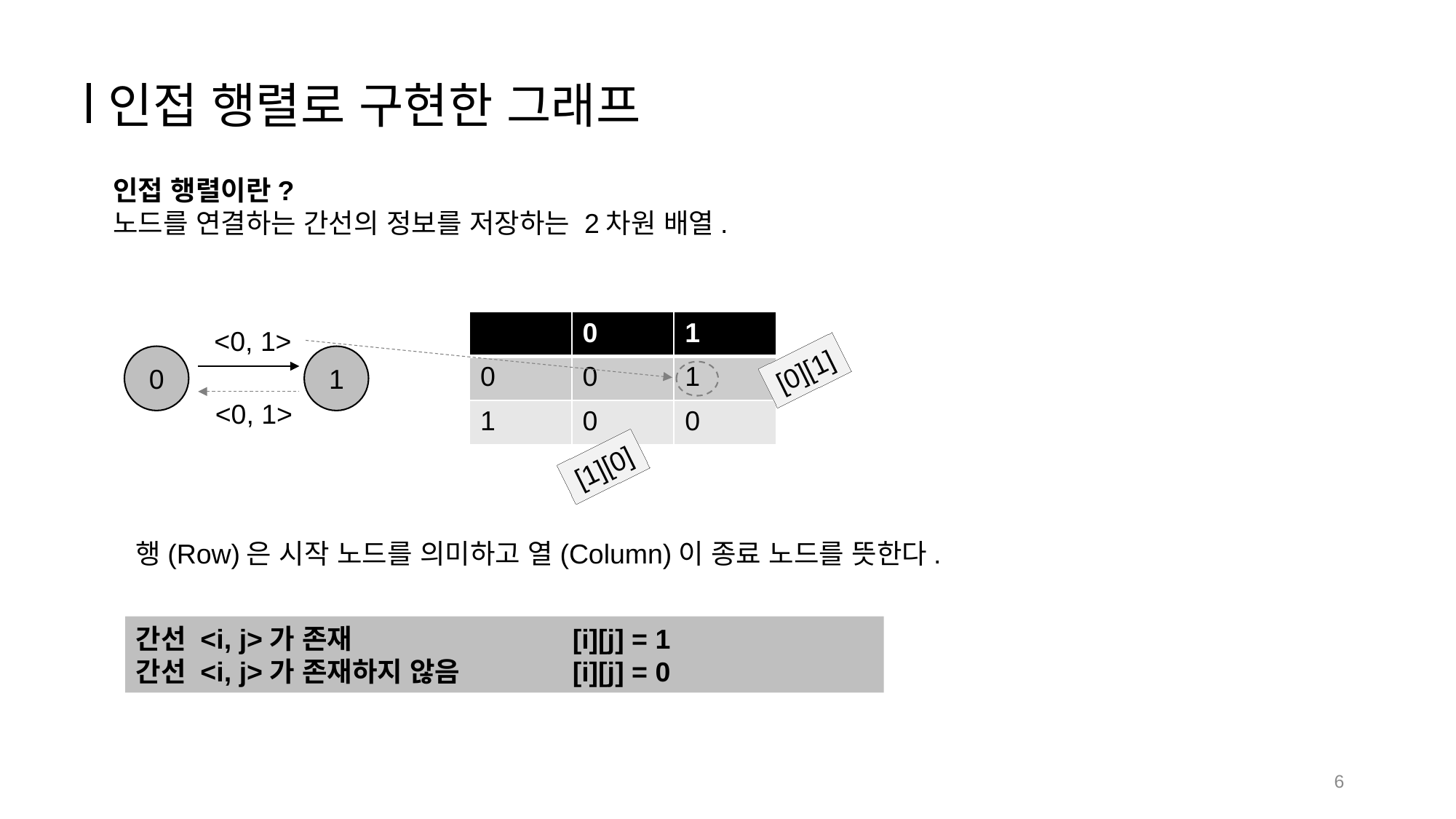

인접 행렬로 구현한 그래프
인접 행렬이란?
노드를 연결하는 간선의 정보를 저장하는 2차원 배열.
|  | 0 | 1 |
| --- | --- | --- |
| 0 | 0 | 1 |
| 1 | 0 | 0 |
<0, 1>
0
1
[0][1]

<0, 1>
[1][0]

행(Row)은 시작 노드를 의미하고 열(Column)이 종료 노드를 뜻한다.
간선 <i, j>가 존재			[i][j] = 1
간선 <i, j>가 존재하지 않음		[i][j] = 0
6